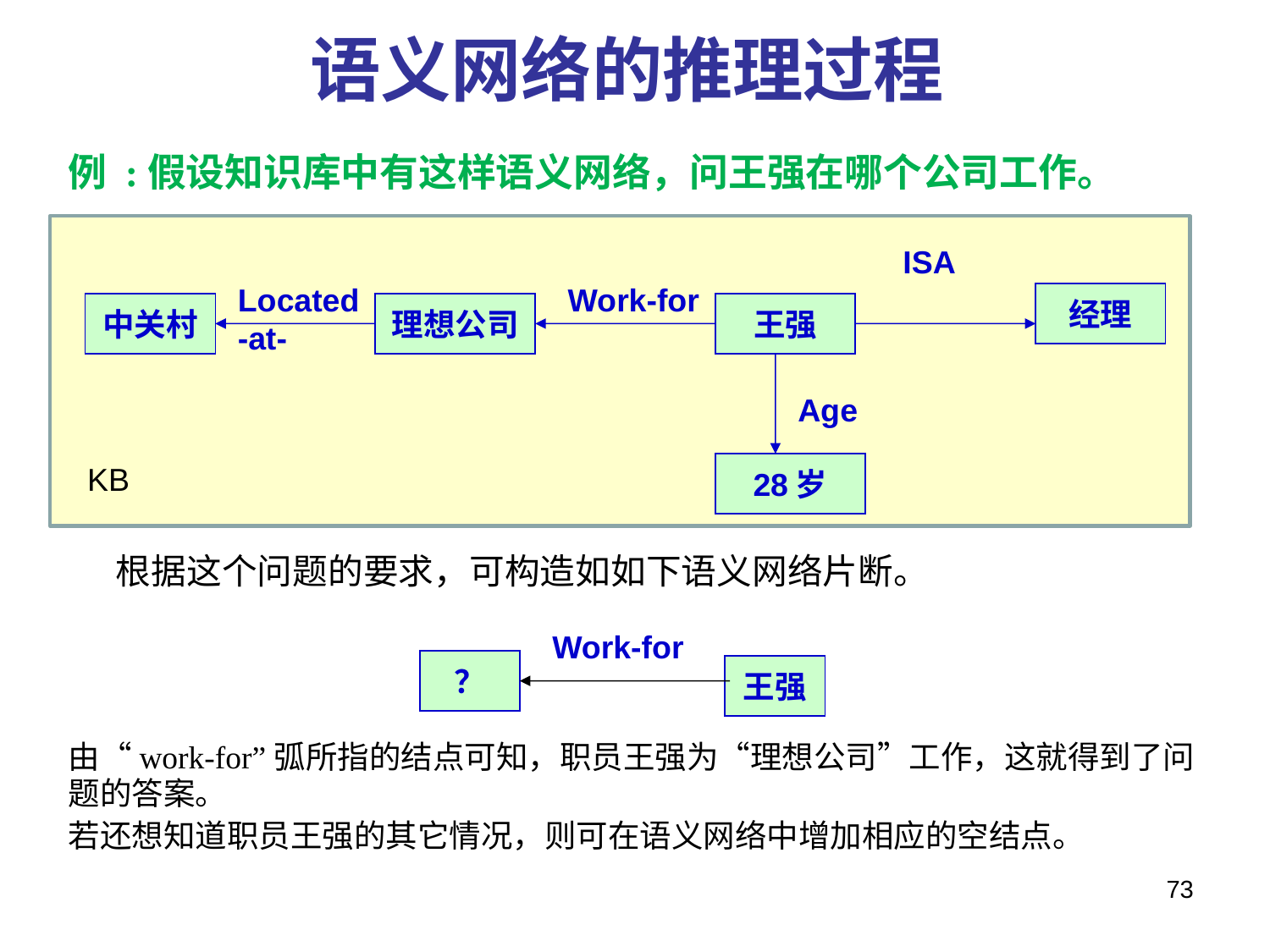

# 语义网络的推理过程
例 :假设知识库中有这样语义网络，问王强在哪个公司工作。

     根据这个问题的要求，可构造如如下语义网络片断。

由“work-for”弧所指的结点可知，职员王强为“理想公司”工作，这就得到了问题的答案。
若还想知道职员王强的其它情况，则可在语义网络中增加相应的空结点。

ISA
Located-at-
Work-for
经理
中关村
理想公司
王强

Age
28岁
KB
Work-for
？
王强

73